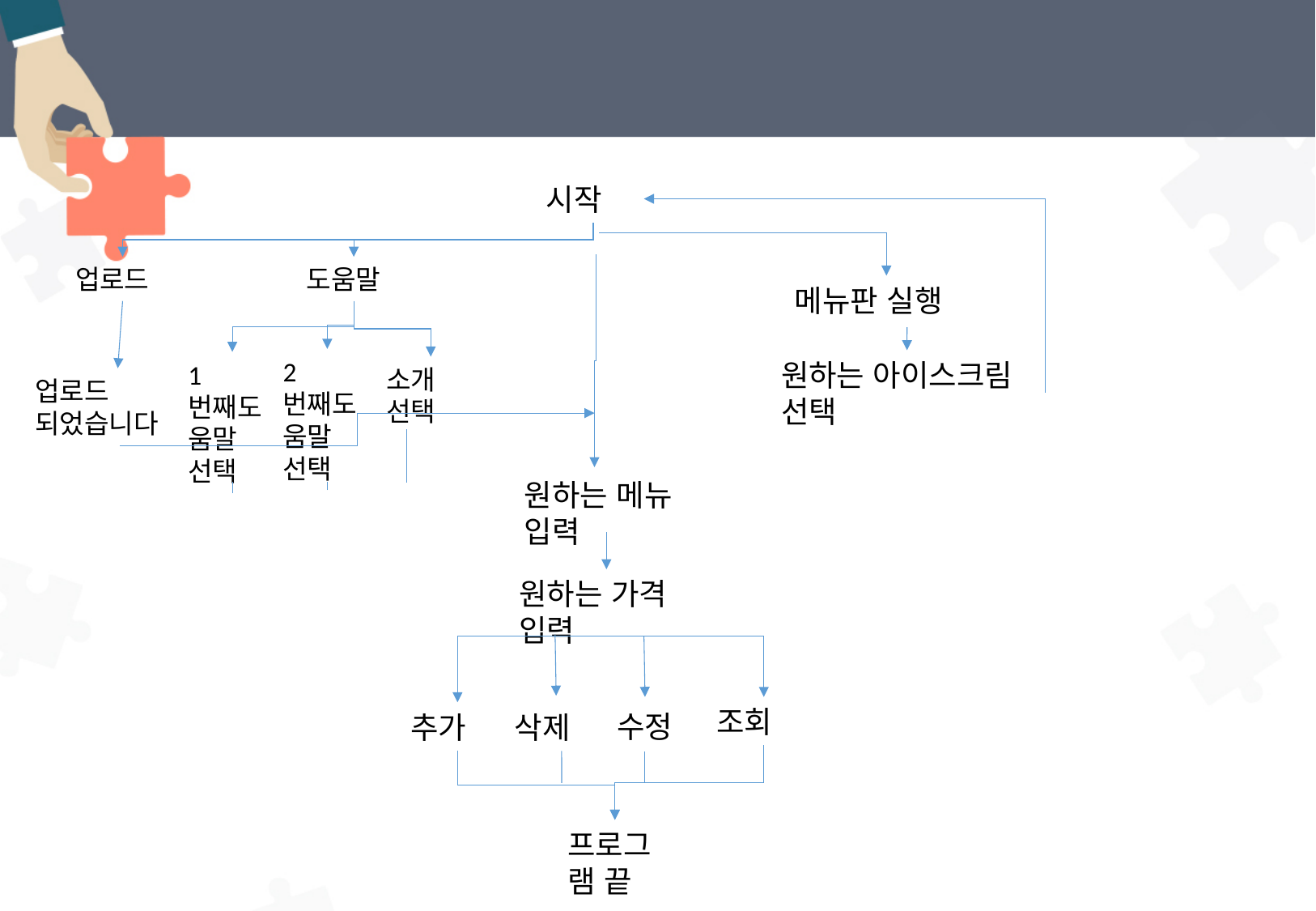

# 순서도
시작
업로드
도움말
메뉴판 실행
2번째도움말 선택
원하는 아이스크림 선택
1번째도움말 선택
소개
선택
업로드
되었습니다
원하는 메뉴 입력
원하는 가격 입력
조회
수정
추가
삭제
프로그램 끝